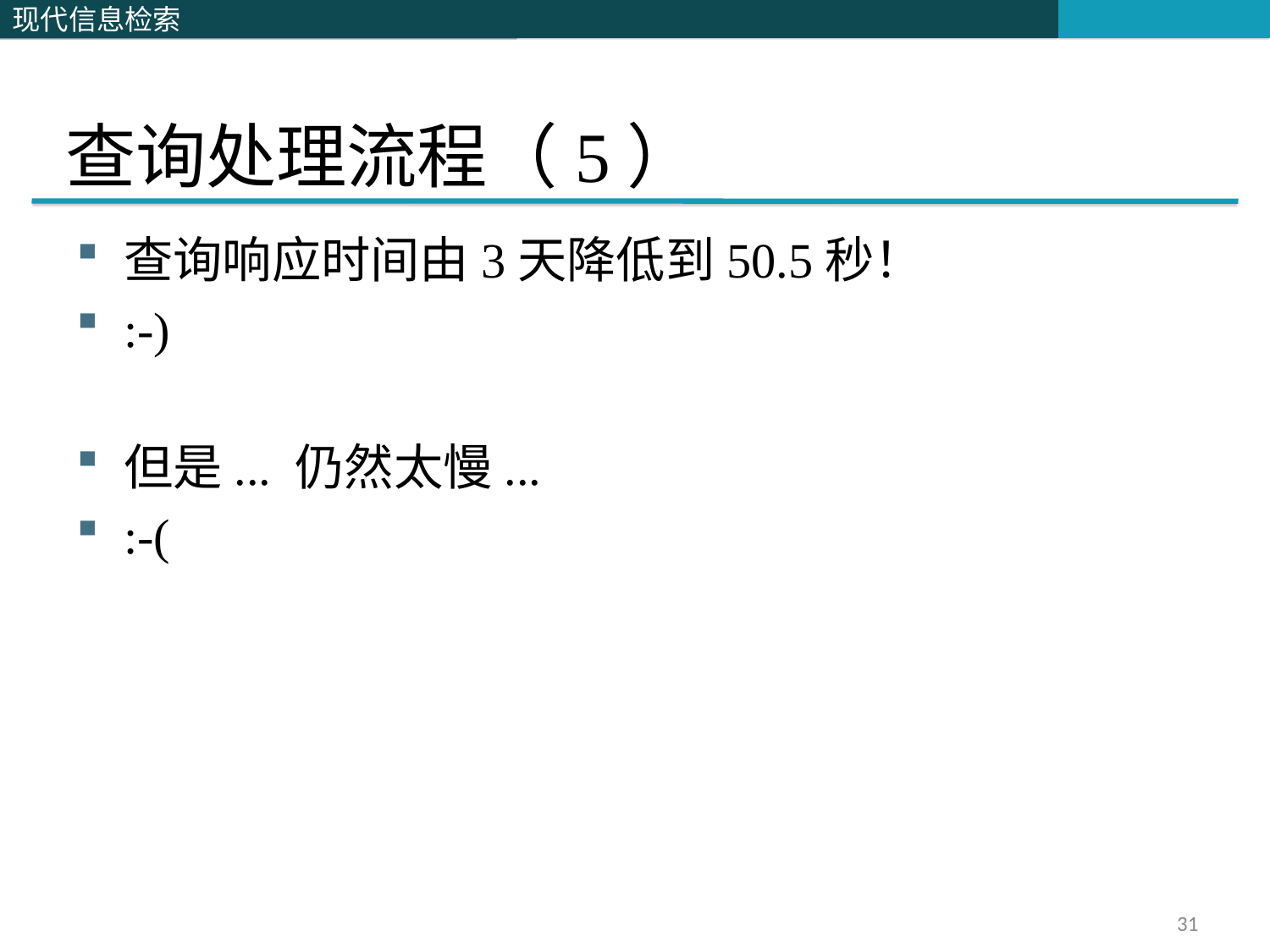

# 查询处理流程（5）
查询响应时间由3天降低到50.5秒！
:-)

但是... 仍然太慢...
:-(

31